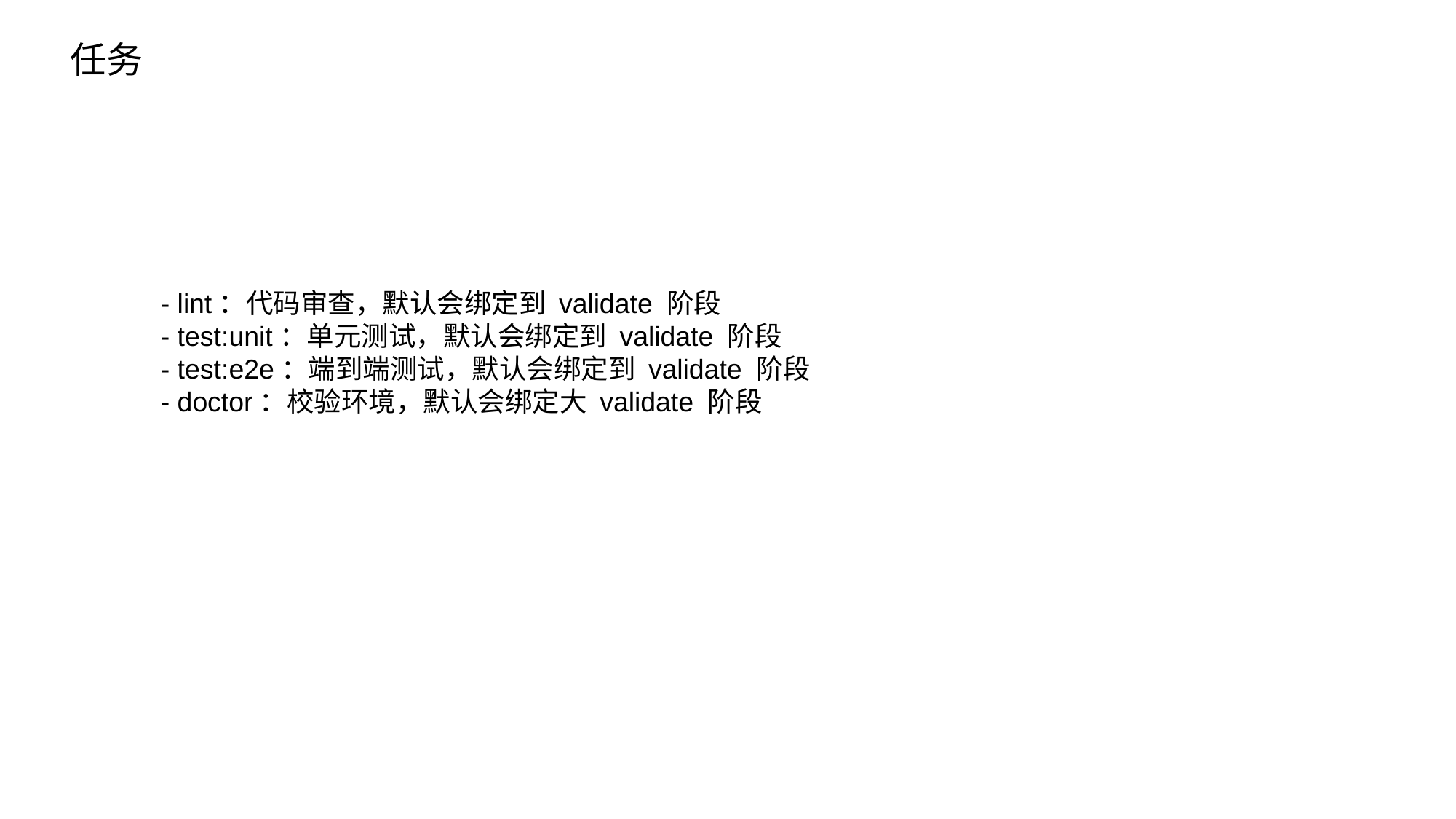

# 任务

- lint：代码审查，默认会绑定到 validate 阶段
- test:unit：单元测试，默认会绑定到 validate 阶段
- test:e2e：端到端测试，默认会绑定到 validate 阶段
- doctor：校验环境，默认会绑定大 validate 阶段